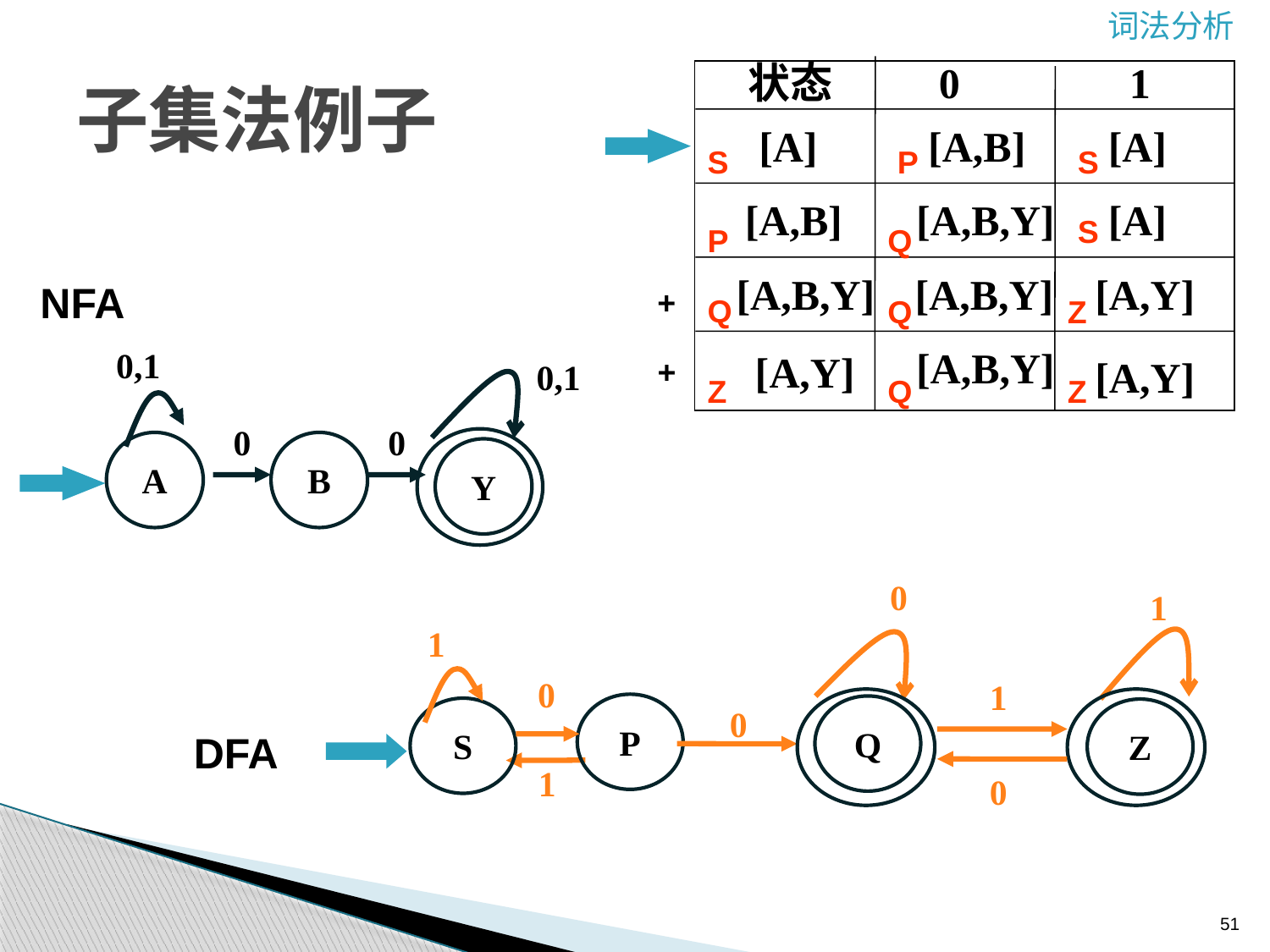

# 子集法例子
状态

0
1

[A]
[A,B]
[A]

S
P
S

[A,B]
[A,B,Y]
[A]
S
P
Q

[A,B,Y]
[A,B,Y]
[A,Y]
NFA
+
Q
Q
Z

0,1
0,1

0
0

A
B
Y

[A,B,Y]
[A,Y]
+
[A,Y]
Z
Q
Z
0
1
1

0
1

P
0
Q
S
Z
DFA

1

0
51